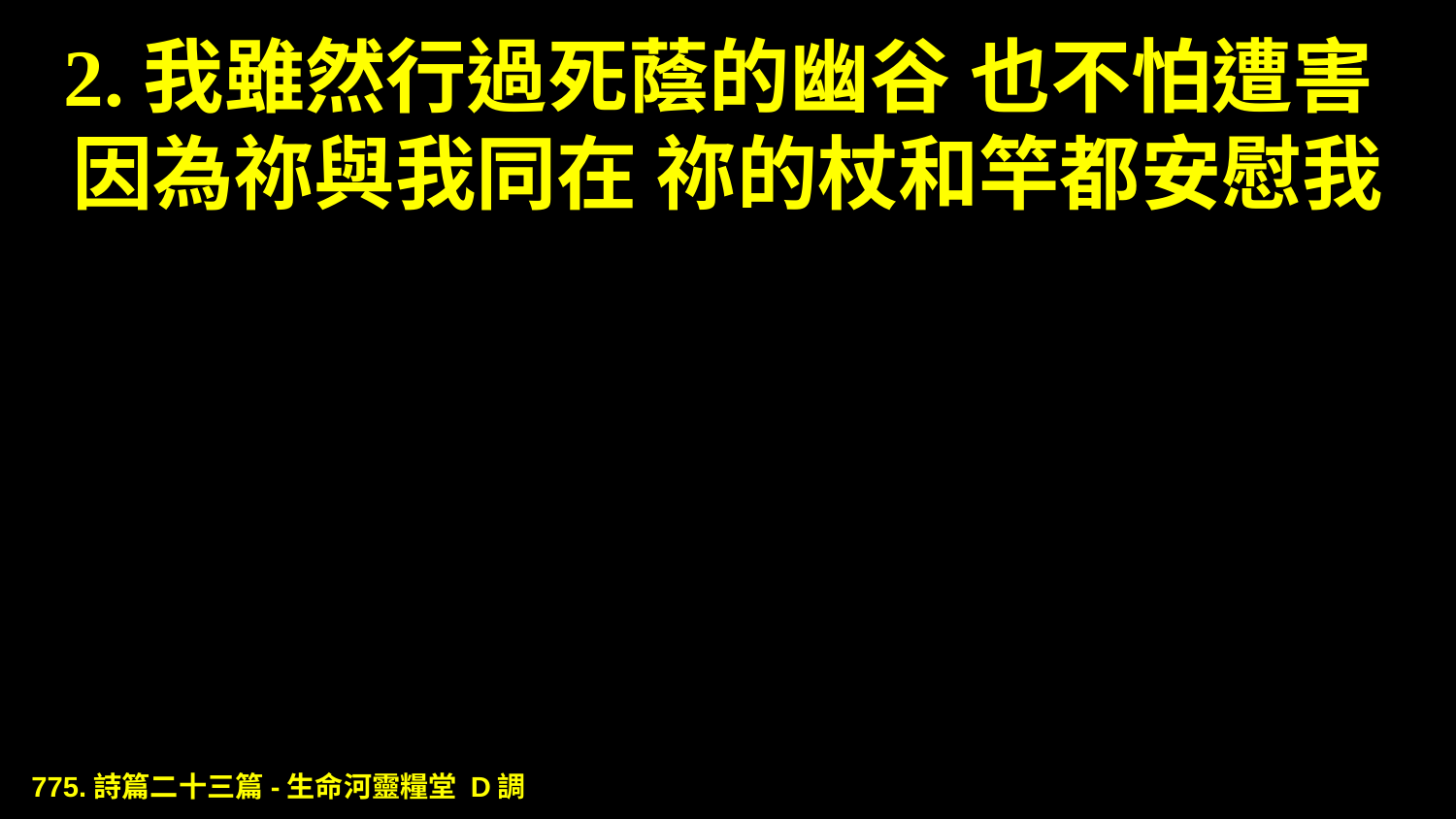

# 2.我雖然行過死蔭的幽谷 也不怕遭害 因為祢與我同在 祢的杖和竿都安慰我
775.詩篇二十三篇-生命河靈糧堂 D調